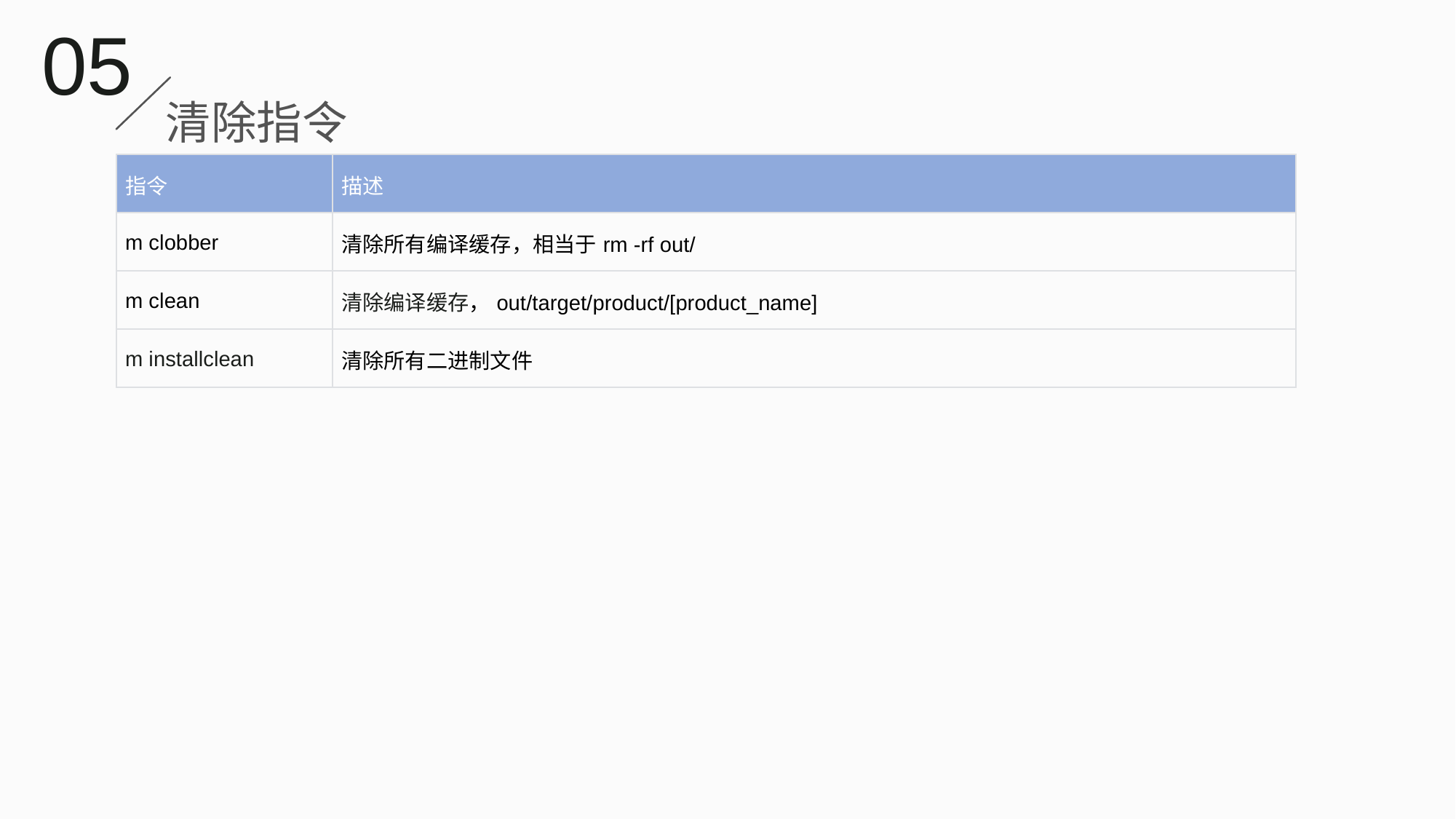

05
清除指令
| 指令 | 描述 |
| --- | --- |
| m clobber | 清除所有编译缓存，相当于rm -rf out/ |
| m clean | 清除编译缓存，out/target/product/[product\_name] |
| m installclean | 清除所有二进制文件 |